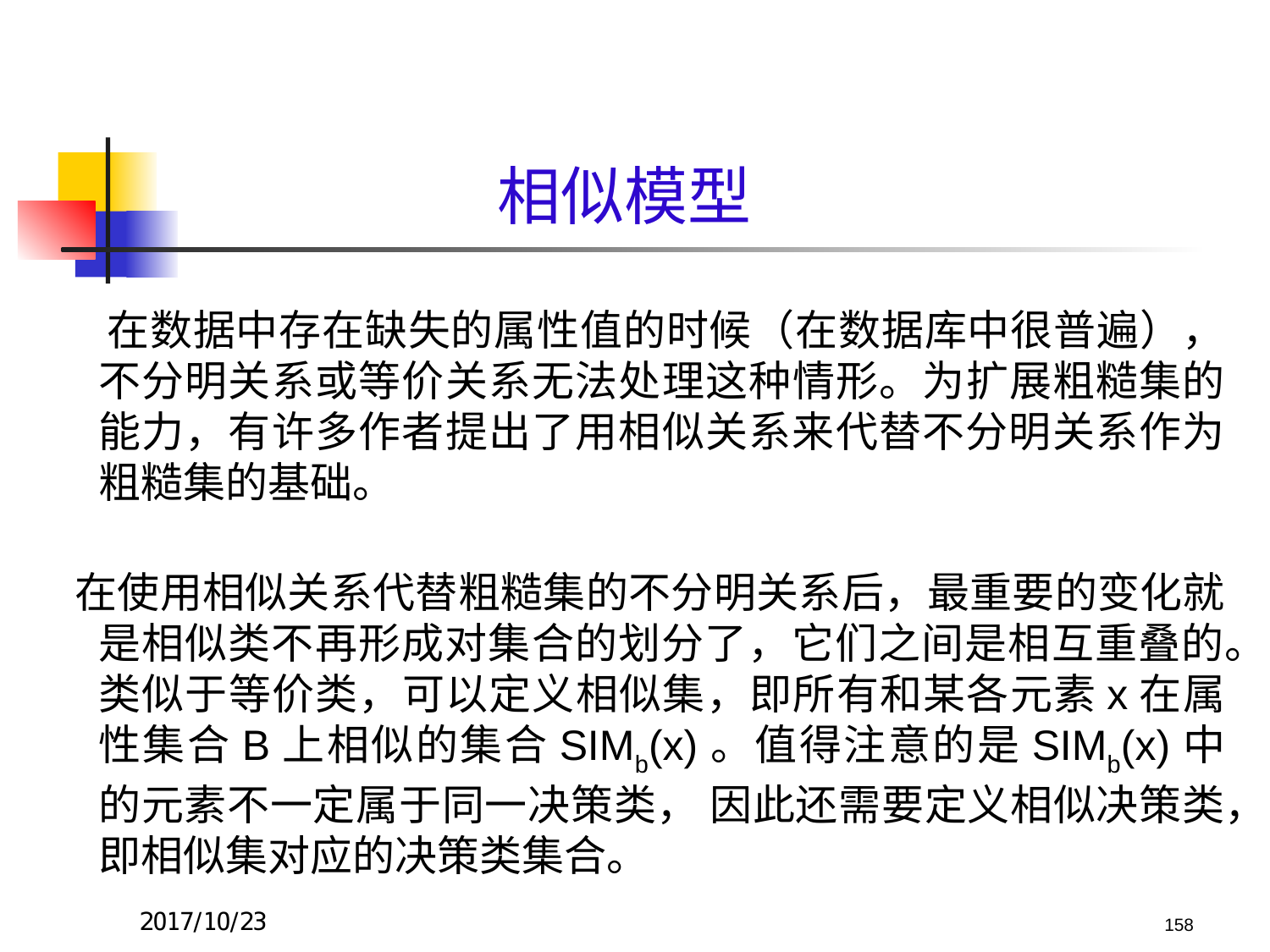

# 相似模型
      在数据中存在缺失的属性值的时候（在数据库中很普遍），不分明关系或等价关系无法处理这种情形。为扩展粗糙集的能力，有许多作者提出了用相似关系来代替不分明关系作为粗糙集的基础。

   在使用相似关系代替粗糙集的不分明关系后，最重要的变化就是相似类不再形成对集合的划分了，它们之间是相互重叠的。类似于等价类，可以定义相似集，即所有和某各元素x在属性集合B上相似的集合SIMb(x)。值得注意的是SIMb(x)中的元素不一定属于同一决策类， 因此还需要定义相似决策类，即相似集对应的决策类集合。
2017/10/23
158